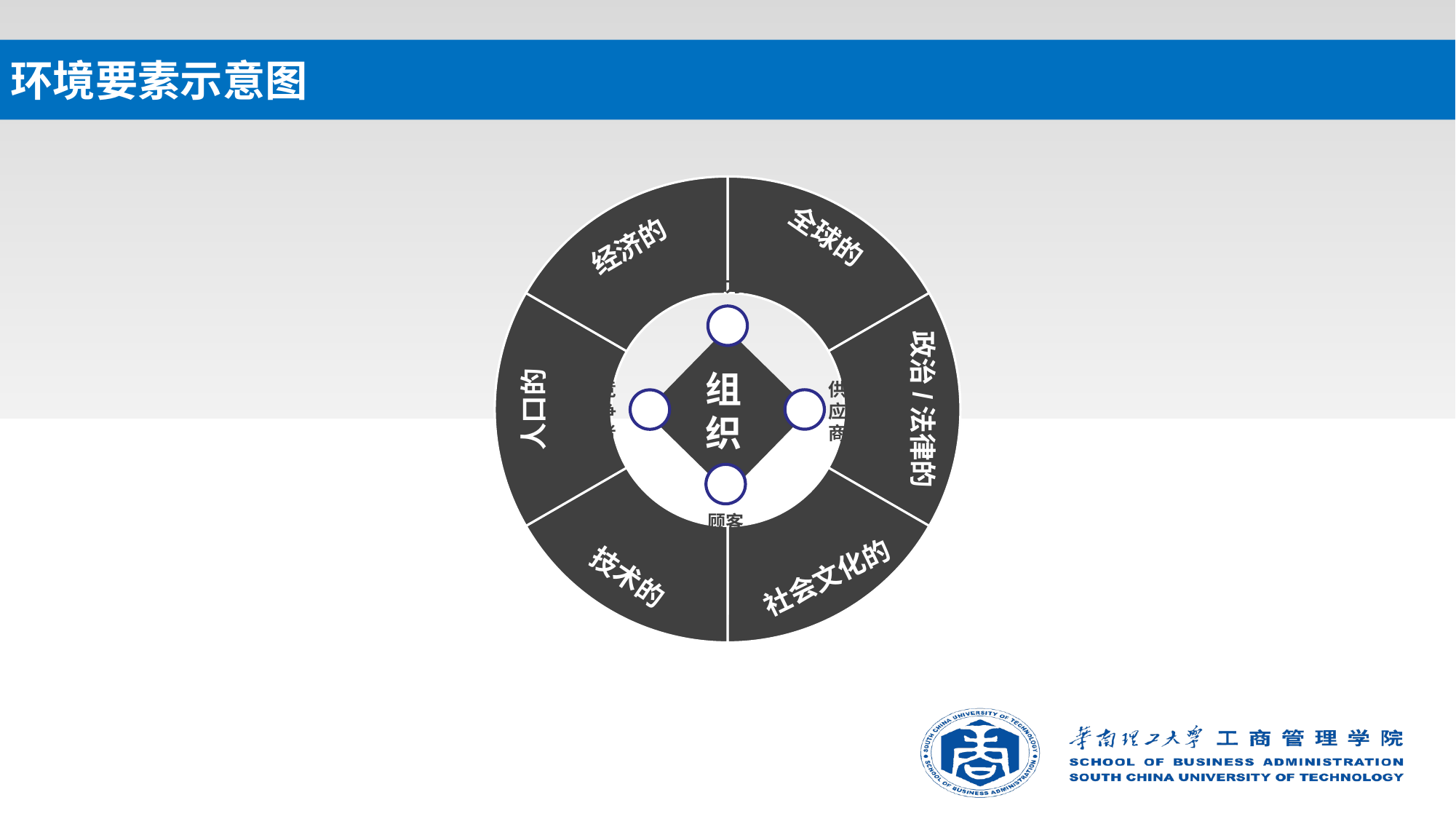

# 环境要素示意图

### Chart

| Category | 销售额 |
|---|---|
| 第一季度 | 1.0 |
| 第二季度 | 1.0 |
| 第三季度 | 1.0 |
| 第四季度 | 1.0 |
| 5 | 1.0 |
| 6 | 1.0 |
全球的
经济的
公众压力集团

组织
竞争者
供应商
人口的
政治/法律的

顾客
技术的
社会文化的